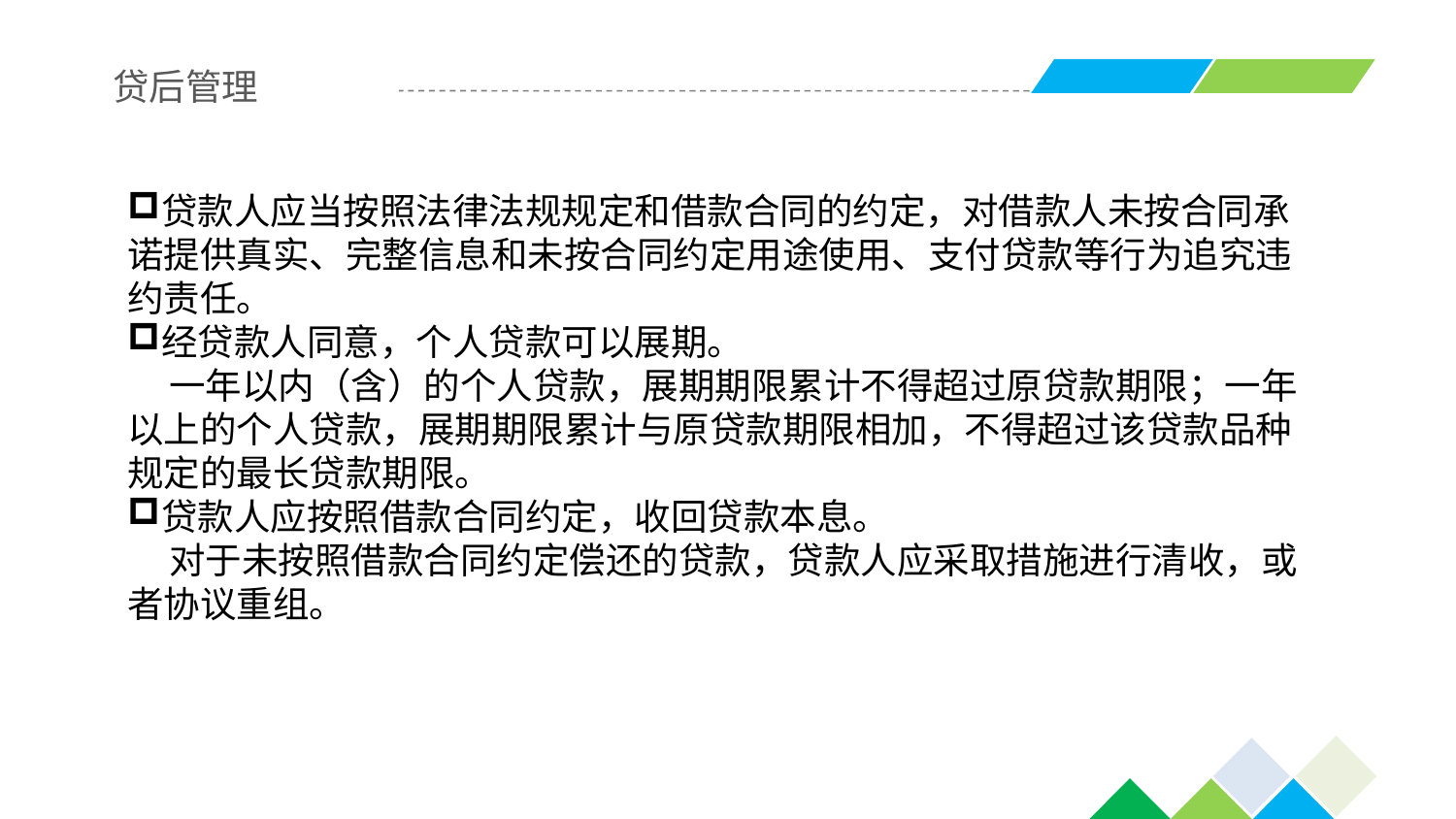

贷后管理

贷款人应当按照法律法规规定和借款合同的约定，对借款人未按合同承诺提供真实、完整信息和未按合同约定用途使用、支付贷款等行为追究违约责任。
经贷款人同意，个人贷款可以展期。
    一年以内（含）的个人贷款，展期期限累计不得超过原贷款期限；一年以上的个人贷款，展期期限累计与原贷款期限相加，不得超过该贷款品种规定的最长贷款期限。
贷款人应按照借款合同约定，收回贷款本息。
    对于未按照借款合同约定偿还的贷款，贷款人应采取措施进行清收，或者协议重组。